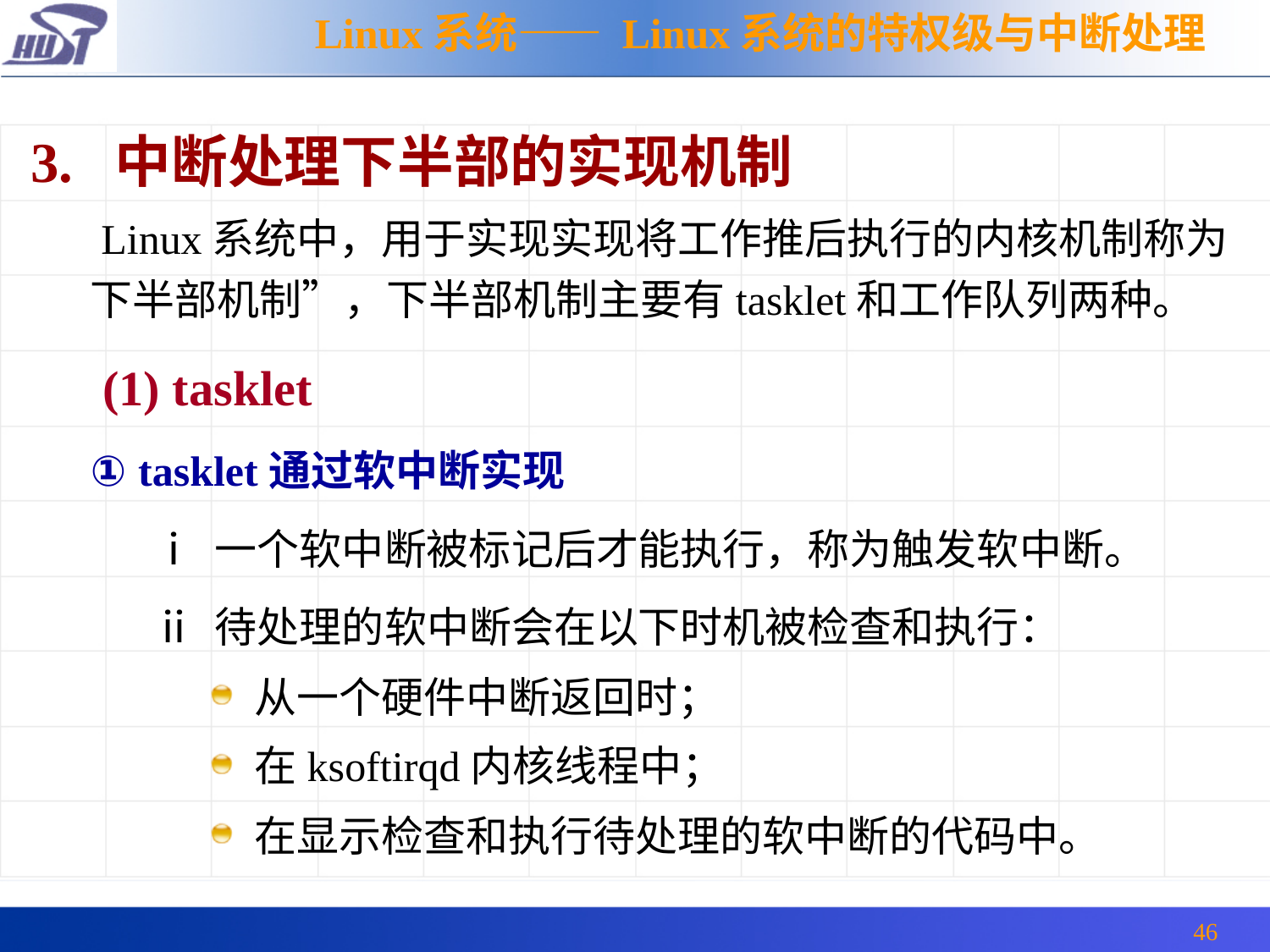

Linux系统—— Linux系统的特权级与中断处理
 3.  中断处理下半部的实现机制
        Linux系统中，用于实现实现将工作推后执行的内核机制称为下半部机制”，下半部机制主要有tasklet和工作队列两种。
       (1) tasklet
 ① tasklet通过软中断实现
 ⅰ 一个软中断被标记后才能执行，称为触发软中断。
 ⅱ 待处理的软中断会在以下时机被检查和执行：
从一个硬件中断返回时；
在ksoftirqd内核线程中；
在显示检查和执行待处理的软中断的代码中。
46